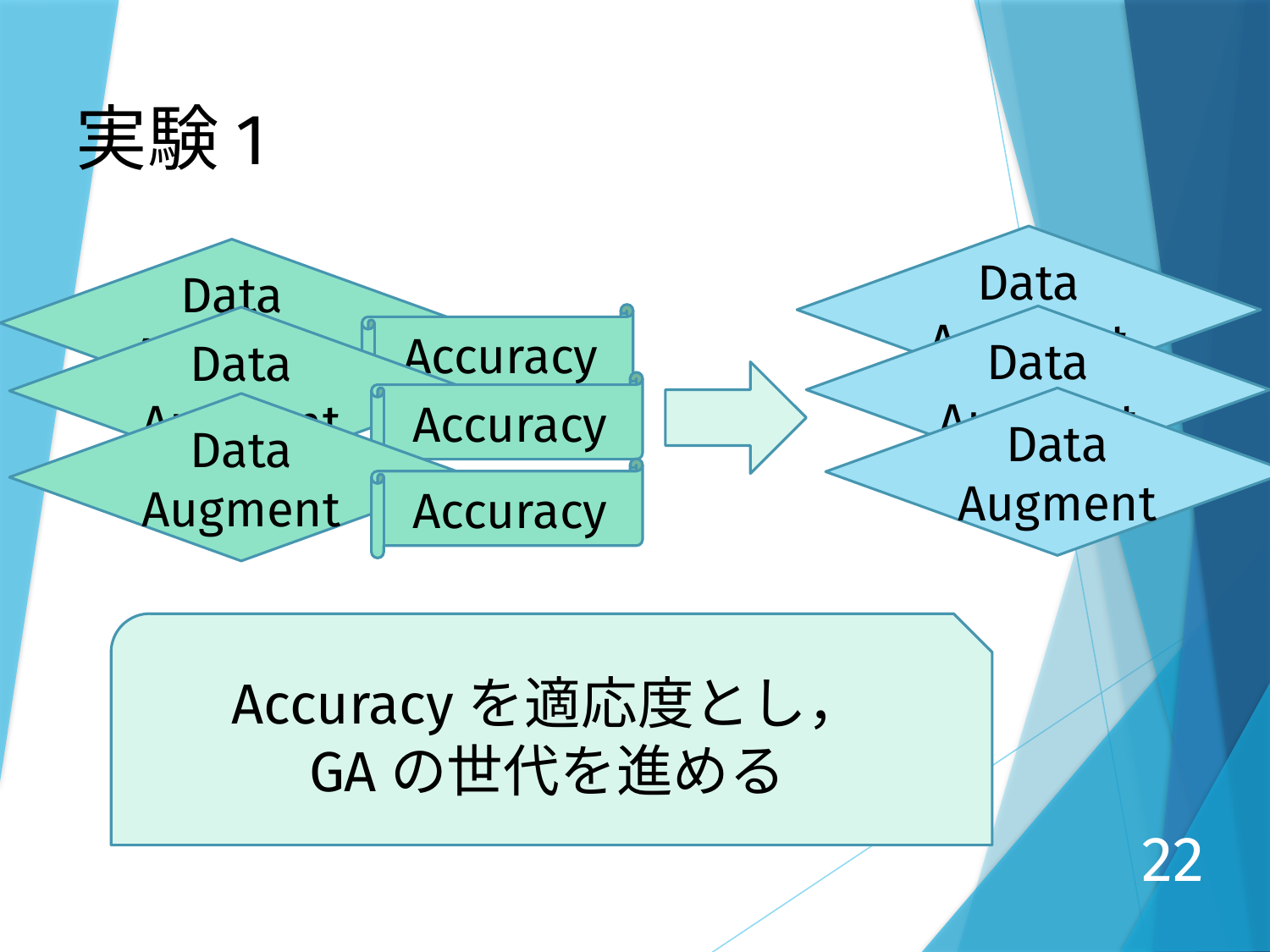

実験1
Data
Augment
Data
Augment
Accuracy
Data
Augment
Data
Augment

Accuracy

Data
Augment
Data
Augment
Accuracy

Accuracyを適応度とし，
GAの世代を進める
22